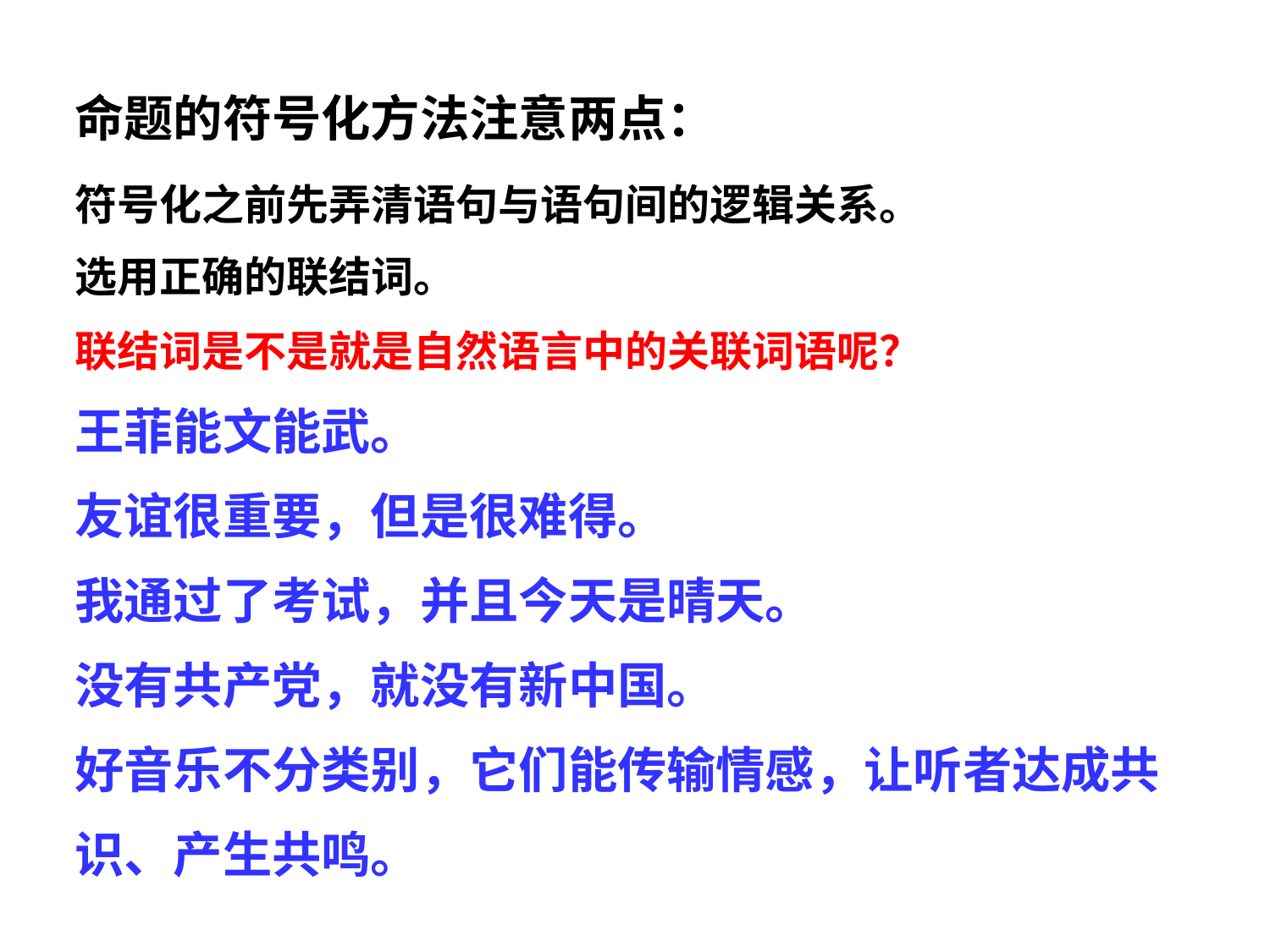

命题的符号化方法注意两点：
符号化之前先弄清语句与语句间的逻辑关系。
选用正确的联结词。
联结词是不是就是自然语言中的关联词语呢？
王菲能文能武。
友谊很重要，但是很难得。
我通过了考试，并且今天是晴天。
没有共产党，就没有新中国。
好音乐不分类别，它们能传输情感，让听者达成共
识、产生共鸣。